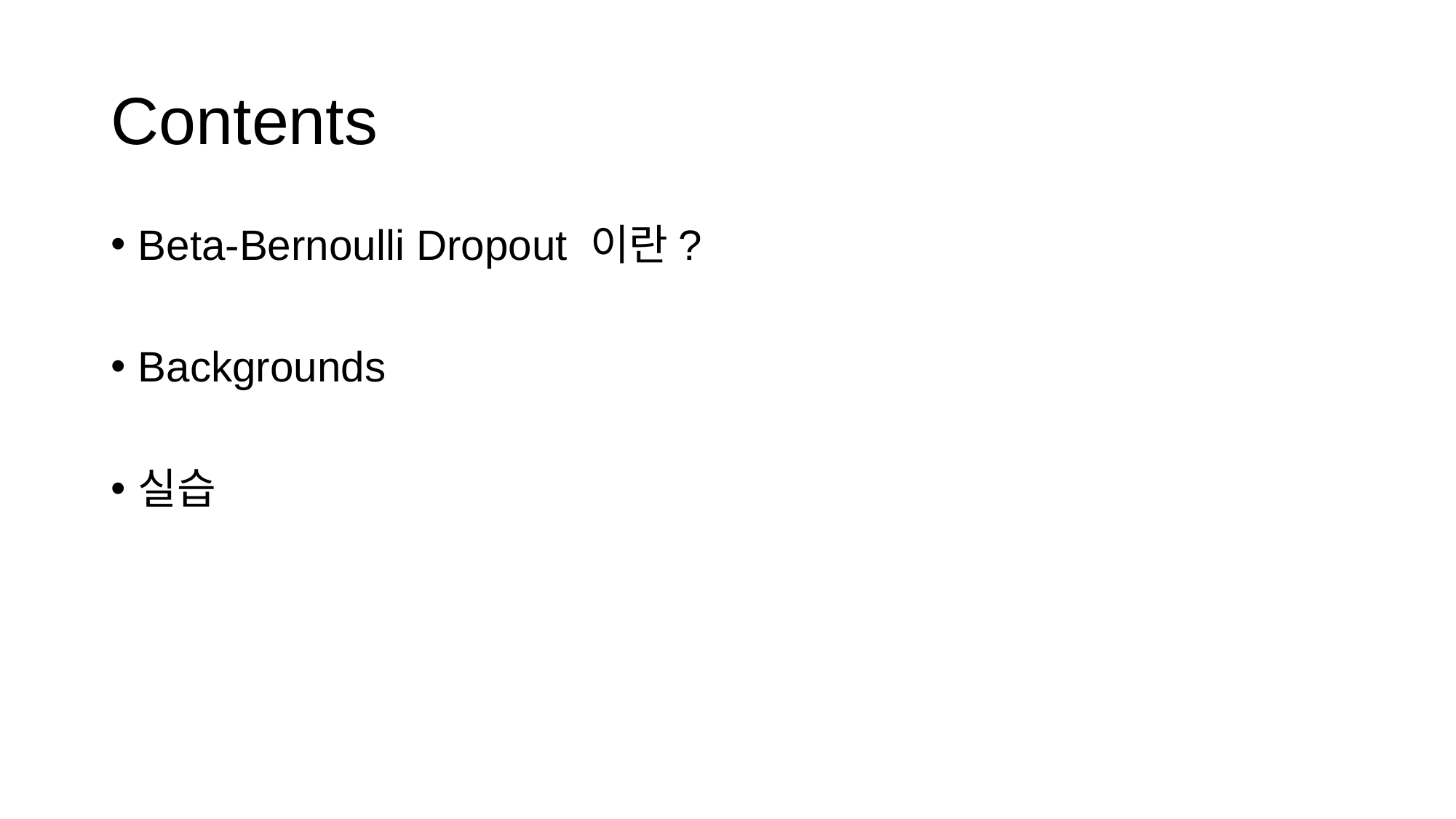

# Contents
Beta-Bernoulli Dropout 이란?

Backgrounds

실습